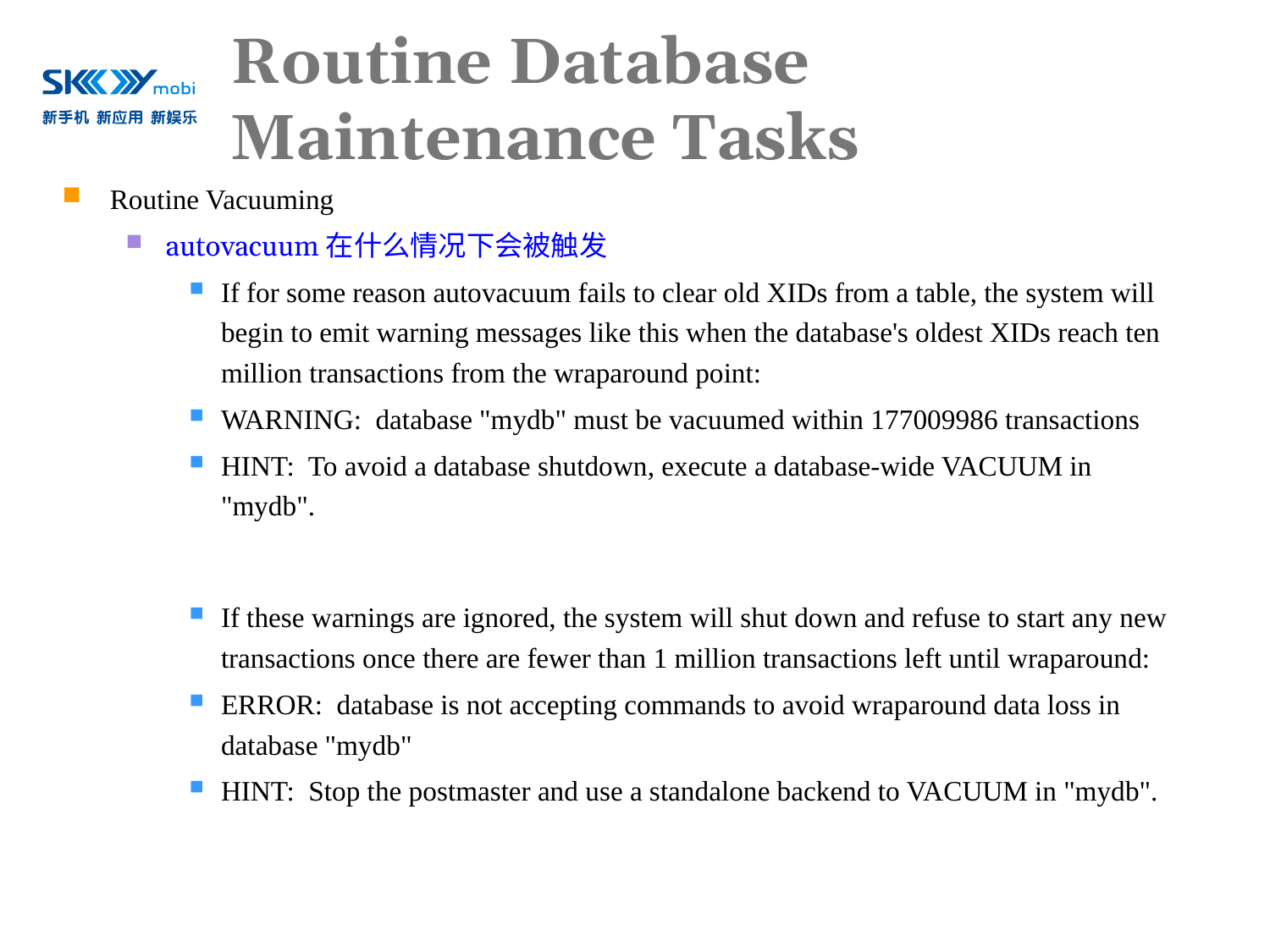

# Routine Database Maintenance Tasks
Routine Vacuuming
autovacuum在什么情况下会被触发
If for some reason autovacuum fails to clear old XIDs from a table, the system will begin to emit warning messages like this when the database's oldest XIDs reach ten million transactions from the wraparound point:
WARNING:  database "mydb" must be vacuumed within 177009986 transactions
HINT:  To avoid a database shutdown, execute a database-wide VACUUM in "mydb".

If these warnings are ignored, the system will shut down and refuse to start any new transactions once there are fewer than 1 million transactions left until wraparound:
ERROR:  database is not accepting commands to avoid wraparound data loss in database "mydb"
HINT:  Stop the postmaster and use a standalone backend to VACUUM in "mydb".